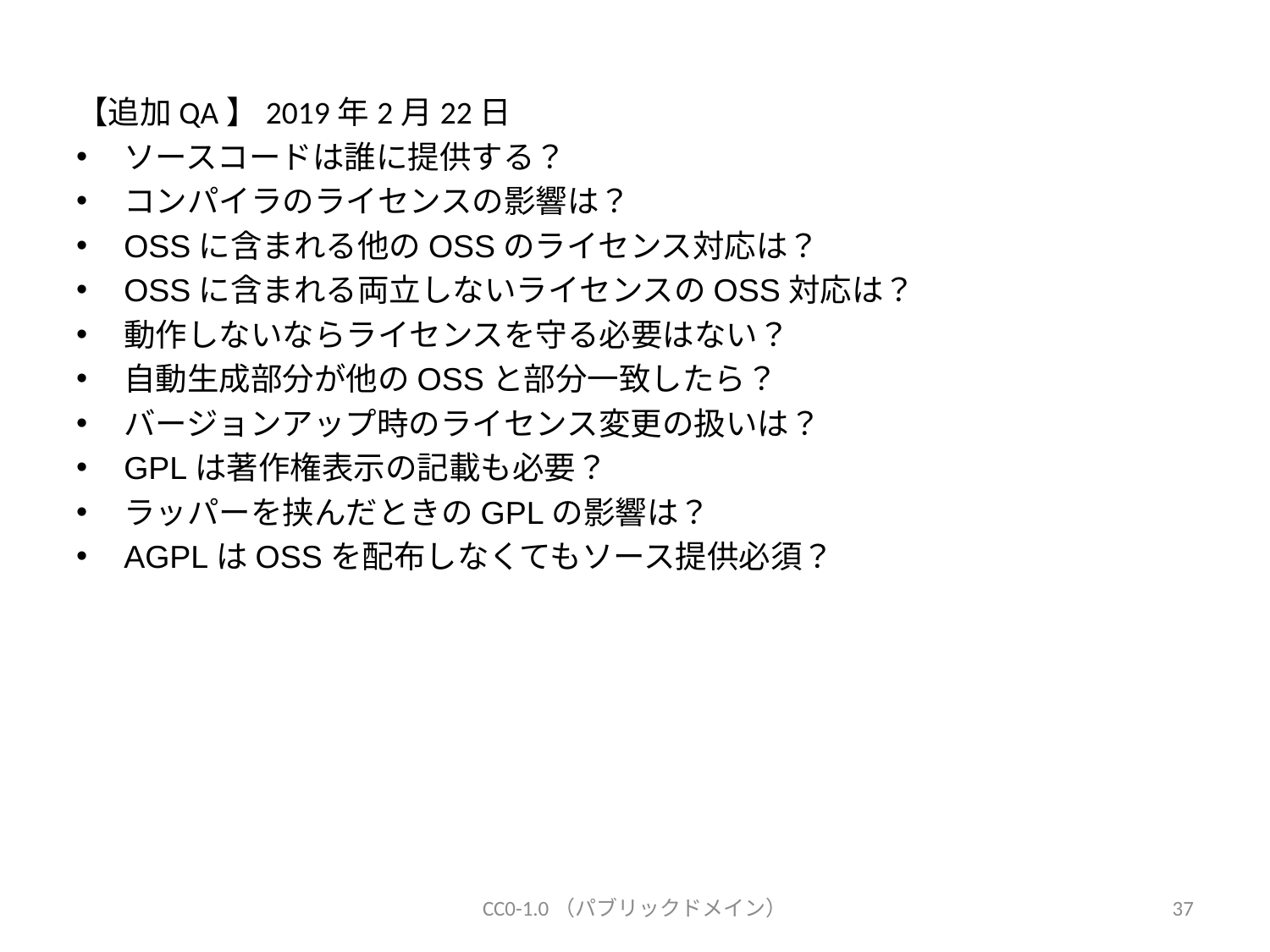

【追加QA】2019年2月22日
ソースコードは誰に提供する？
コンパイラのライセンスの影響は？
OSSに含まれる他のOSSのライセンス対応は？
OSSに含まれる両立しないライセンスのOSS対応は？
動作しないならライセンスを守る必要はない？
自動生成部分が他のOSSと部分一致したら？
バージョンアップ時のライセンス変更の扱いは？
GPLは著作権表示の記載も必要？
ラッパーを挟んだときのGPLの影響は？
AGPLはOSSを配布しなくてもソース提供必須？

CC0-1.0（パブリックドメイン）
37